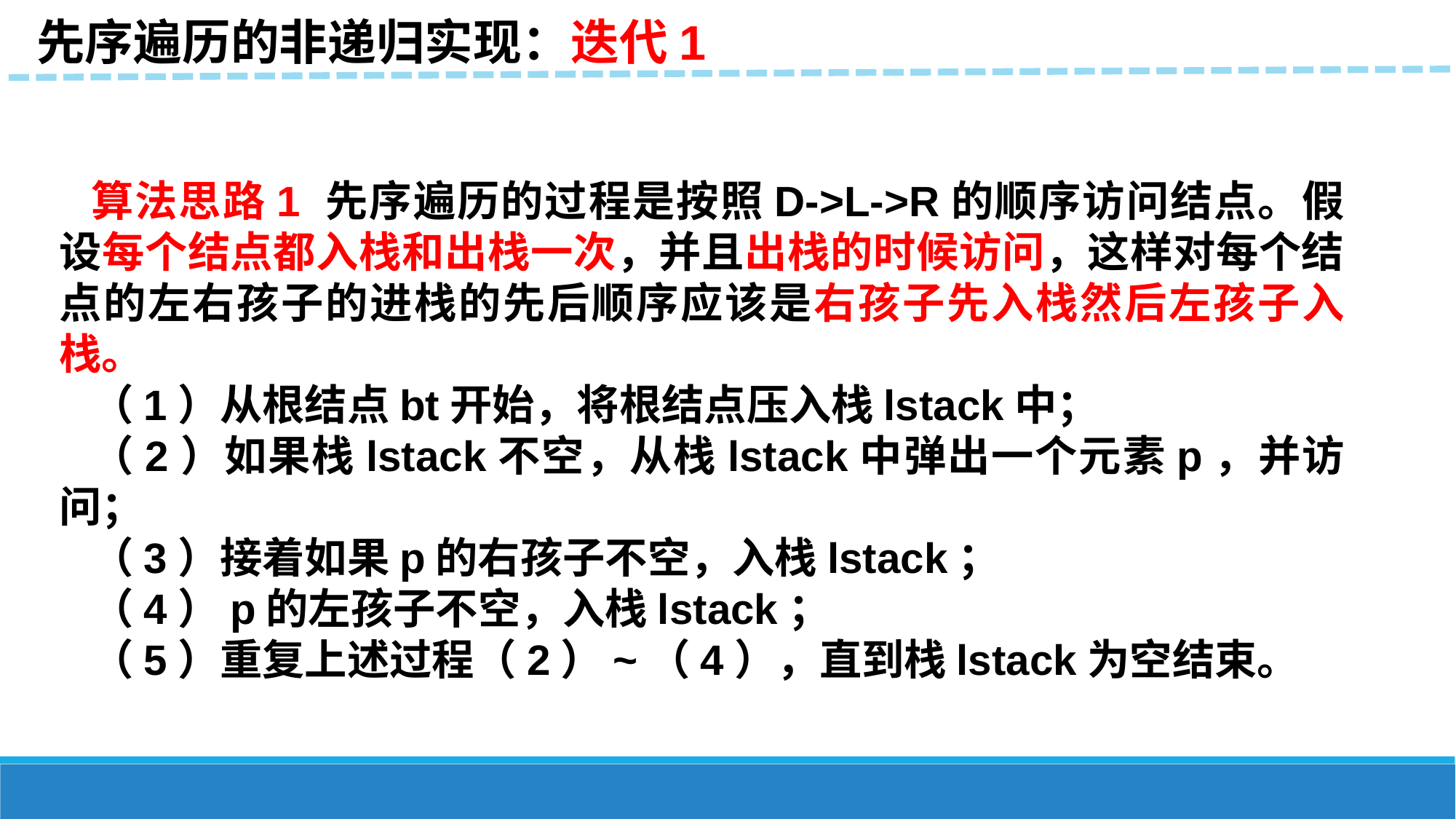

先序遍历的非递归实现：迭代1
算法思路1 先序遍历的过程是按照D->L->R的顺序访问结点。假设每个结点都入栈和出栈一次，并且出栈的时候访问，这样对每个结点的左右孩子的进栈的先后顺序应该是右孩子先入栈然后左孩子入栈。
（1）从根结点bt开始，将根结点压入栈lstack中；
（2）如果栈lstack不空，从栈lstack中弹出一个元素p，并访问；
（3）接着如果p的右孩子不空，入栈lstack；
（4）p的左孩子不空，入栈lstack；
（5）重复上述过程（2）~（4），直到栈lstack为空结束。